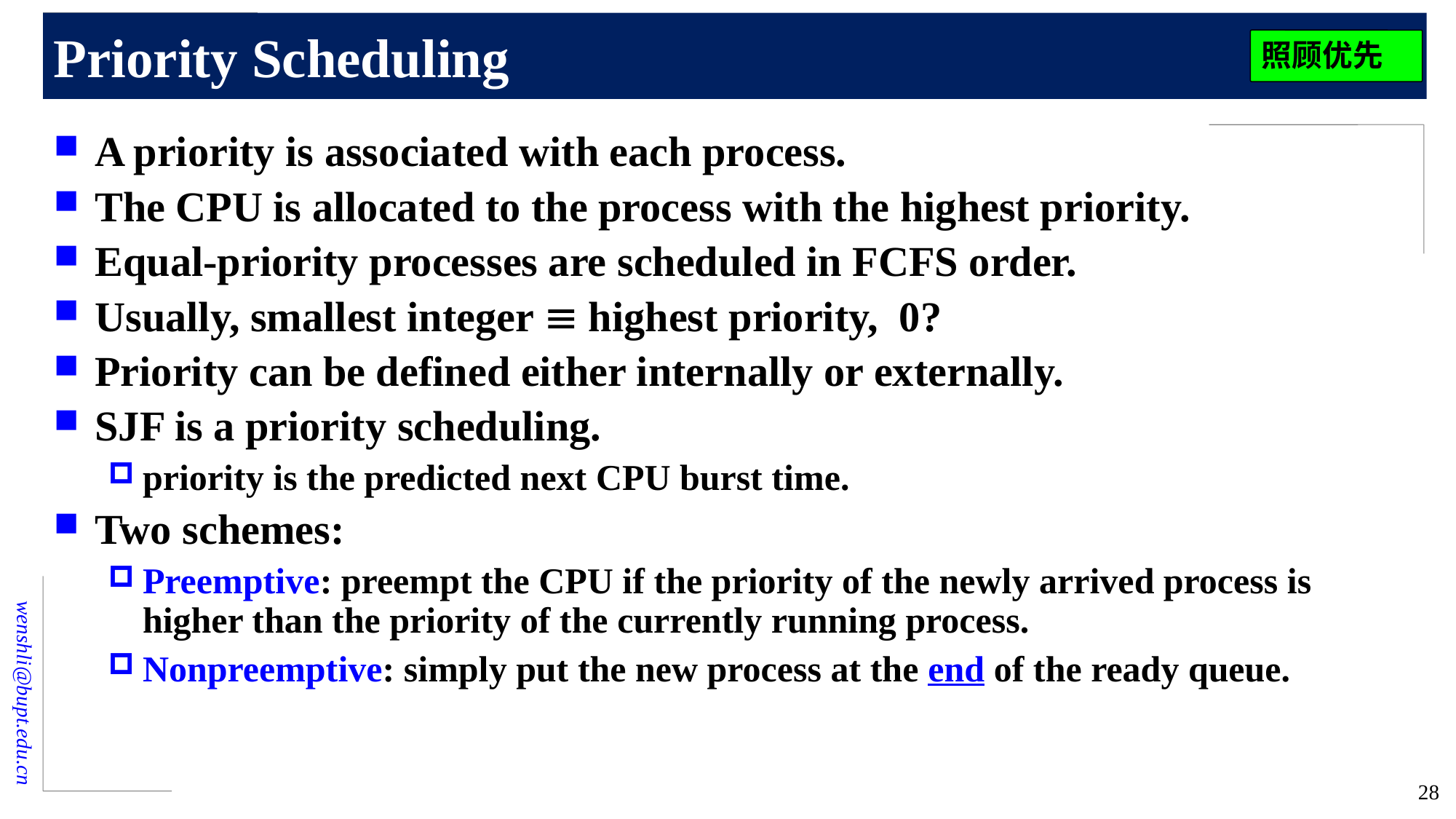

# Priority Scheduling
照顾优先
A priority is associated with each process.
The CPU is allocated to the process with the highest priority.
Equal-priority processes are scheduled in FCFS order.
Usually, smallest integer ≡ highest priority,  0?
Priority can be defined either internally or externally.
SJF is a priority scheduling.
priority is the predicted next CPU burst time.
Two schemes:
Preemptive: preempt the CPU if the priority of the newly arrived process is higher than the priority of the currently running process.
Nonpreemptive: simply put the new process at the end of the ready queue.
28